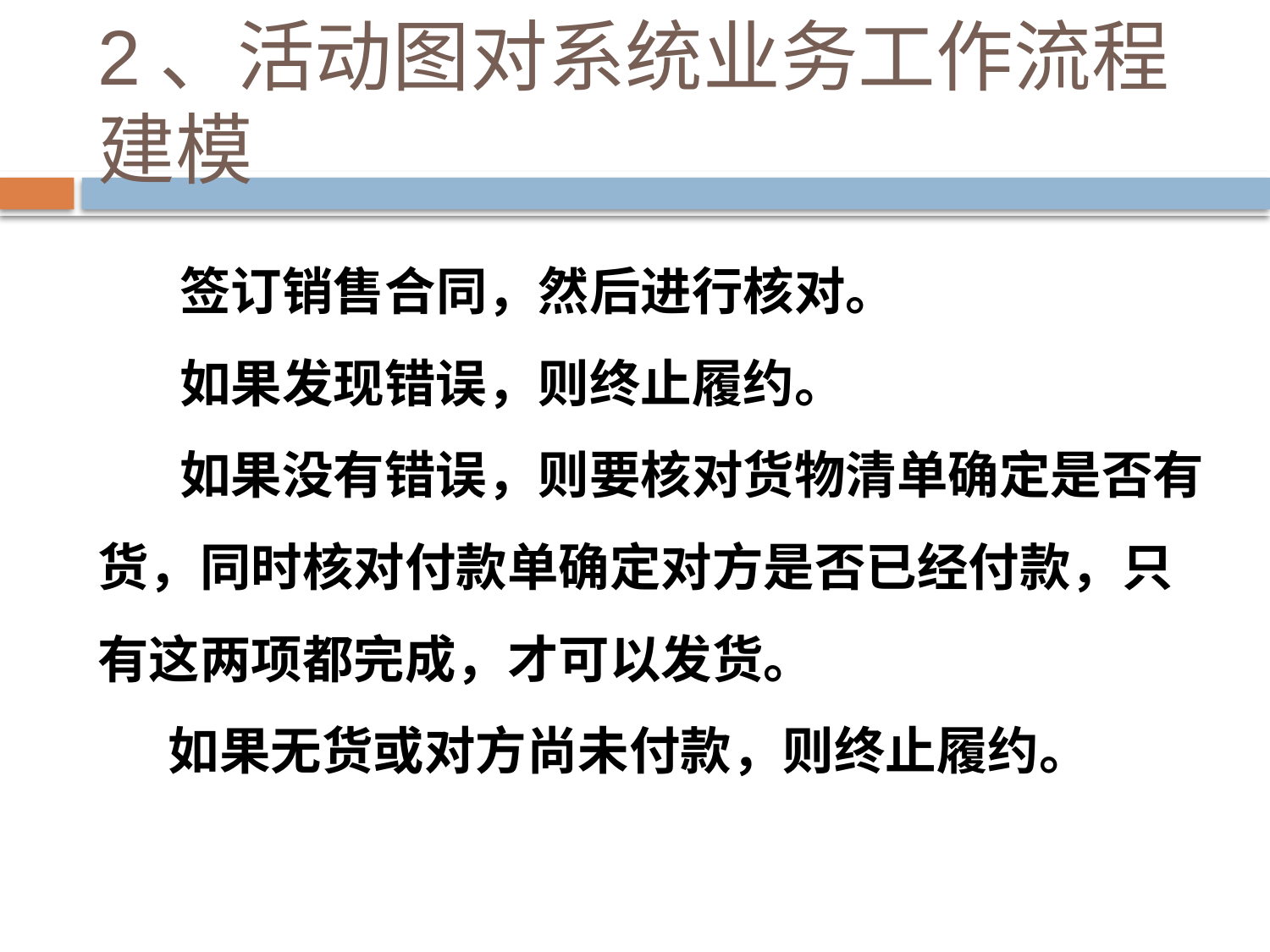

# 2、活动图对系统业务工作流程建模
      签订销售合同，然后进行核对。
      如果发现错误，则终止履约。
      如果没有错误，则要核对货物清单确定是否有货，同时核对付款单确定对方是否已经付款，只有这两项都完成，才可以发货。
     如果无货或对方尚未付款，则终止履约。